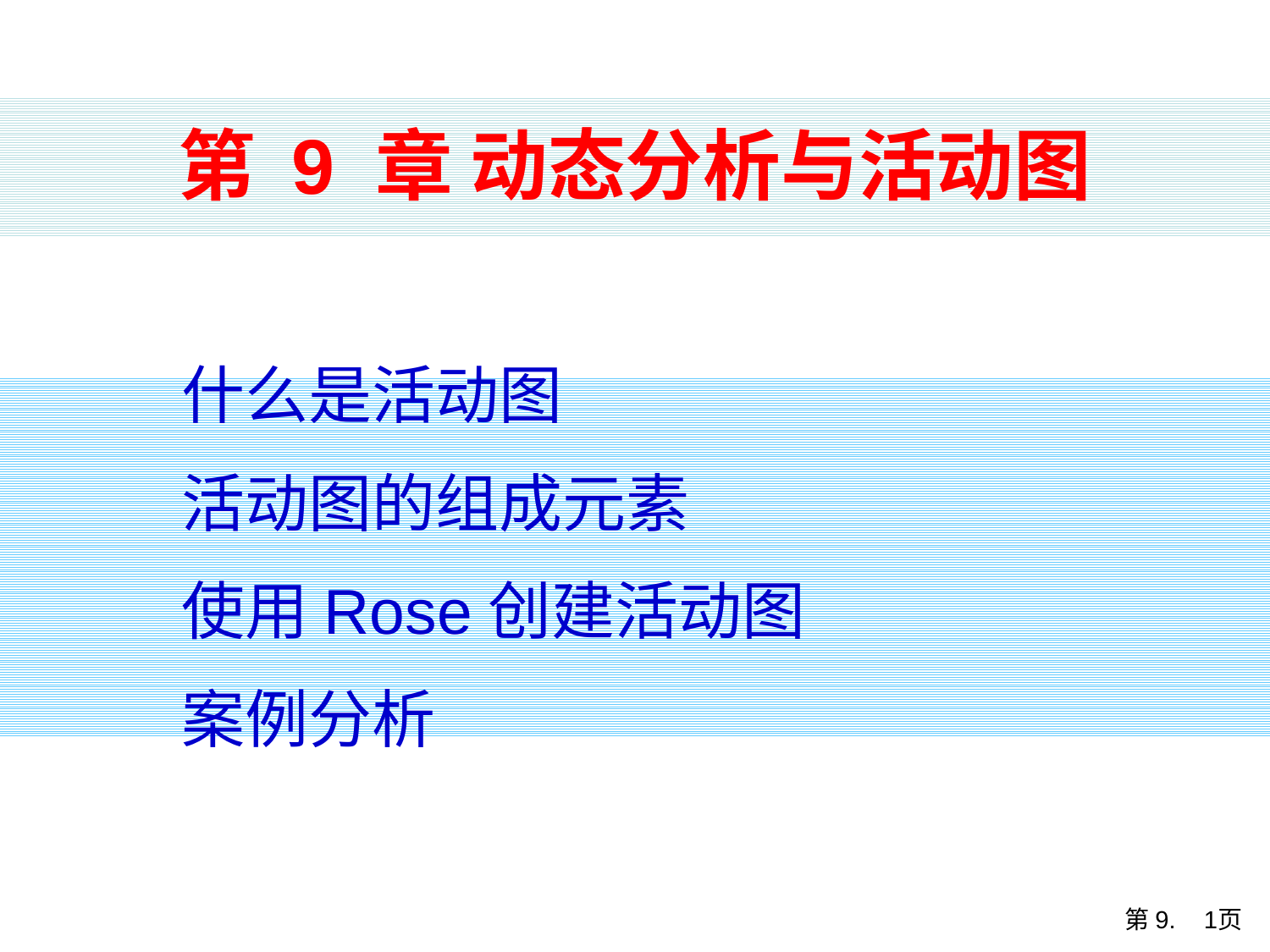

# 第 9 章 动态分析与活动图
什么是活动图
活动图的组成元素
使用Rose创建活动图
案例分析

第9.    1页